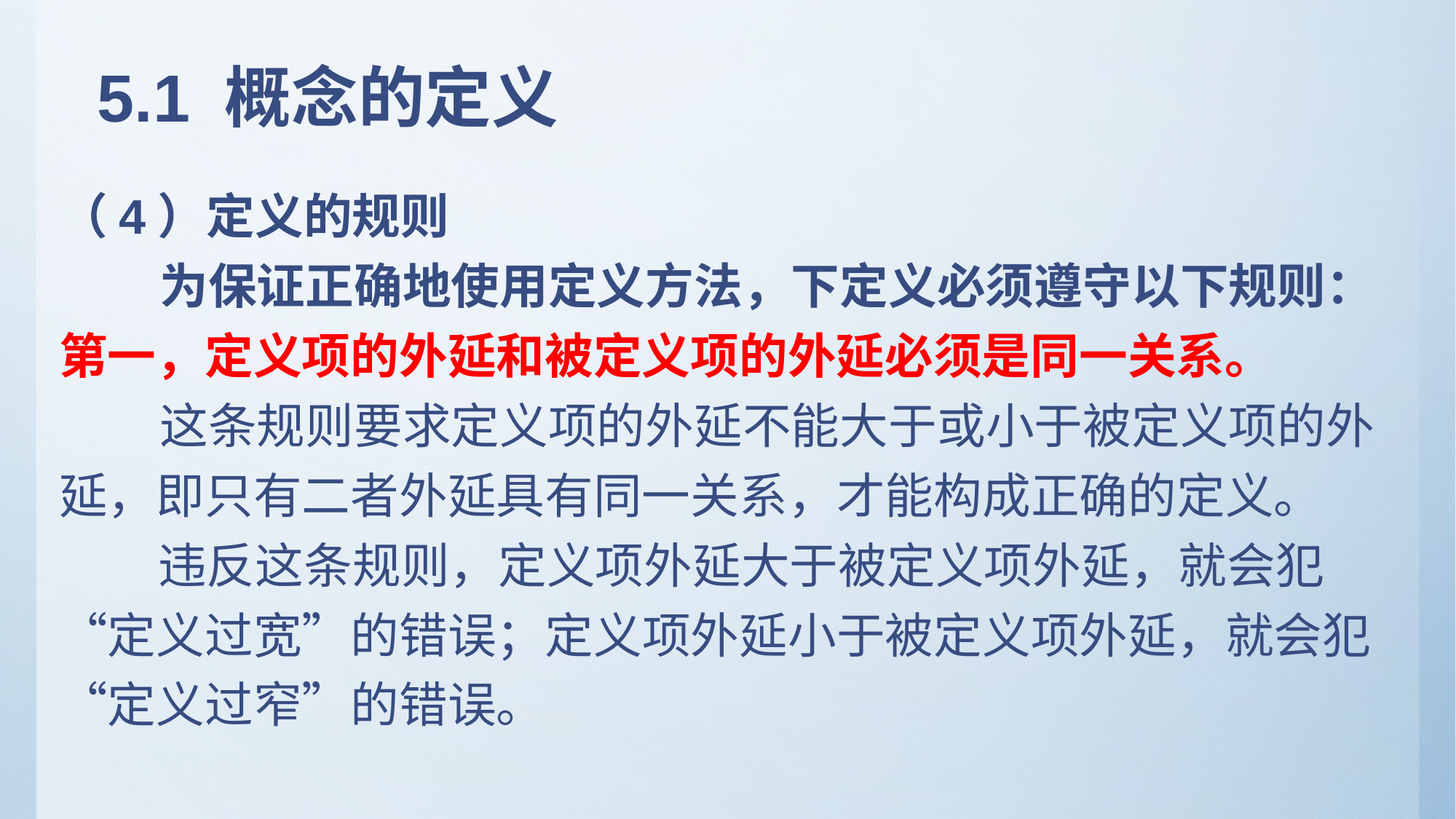

# 5.1 概念的定义
（4）定义的规则
        为保证正确地使用定义方法，下定义必须遵守以下规则：
第一，定义项的外延和被定义项的外延必须是同一关系。
        这条规则要求定义项的外延不能大于或小于被定义项的外延，即只有二者外延具有同一关系，才能构成正确的定义。
        违反这条规则，定义项外延大于被定义项外延，就会犯“定义过宽”的错误；定义项外延小于被定义项外延，就会犯“定义过窄”的错误。